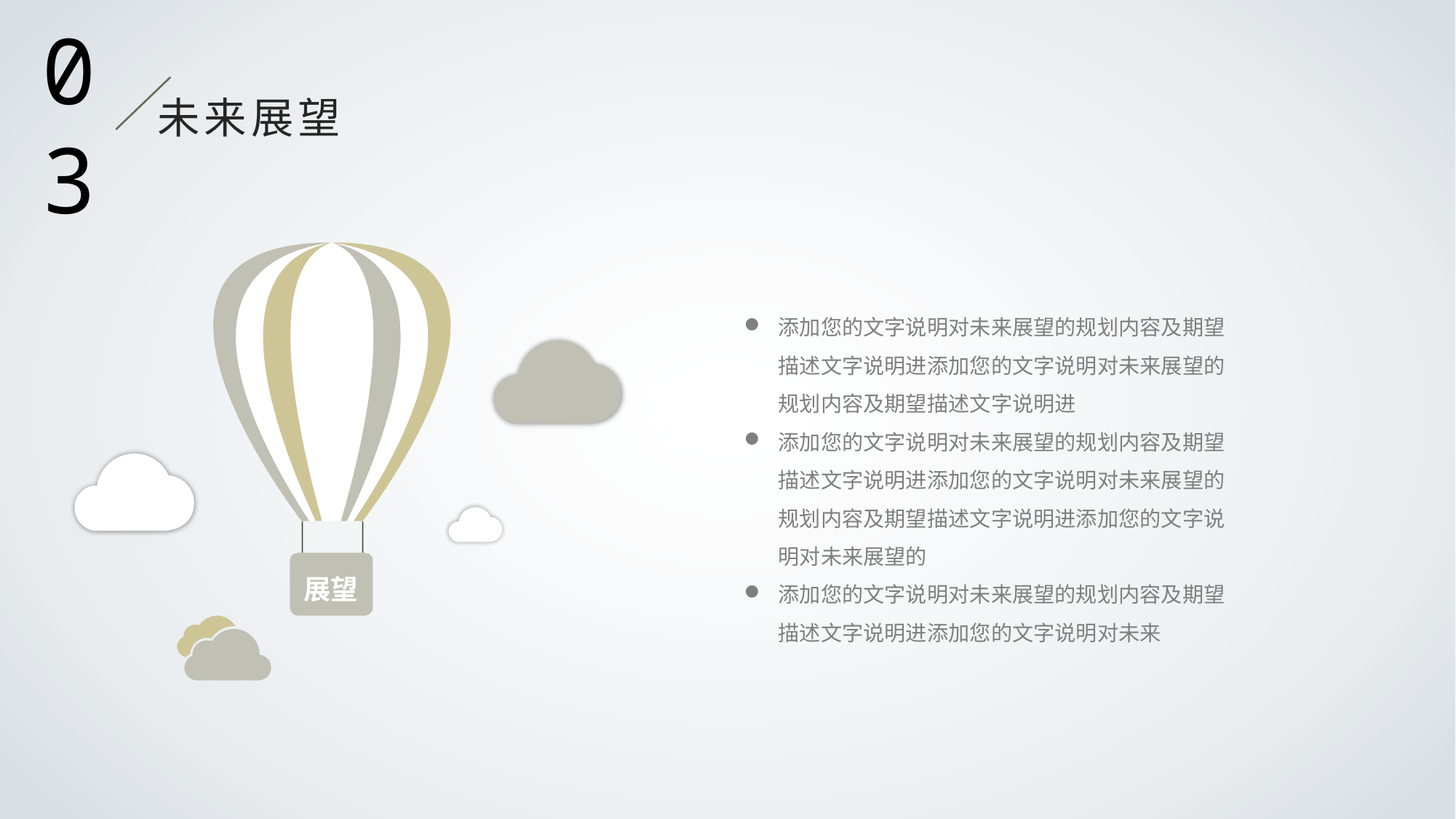

03
未来展望

添加您的文字说明对未来展望的规划内容及期望描述文字说明进添加您的文字说明对未来展望的规划内容及期望描述文字说明进
添加您的文字说明对未来展望的规划内容及期望描述文字说明进添加您的文字说明对未来展望的规划内容及期望描述文字说明进添加您的文字说明对未来展望的
添加您的文字说明对未来展望的规划内容及期望描述文字说明进添加您的文字说明对未来

展望